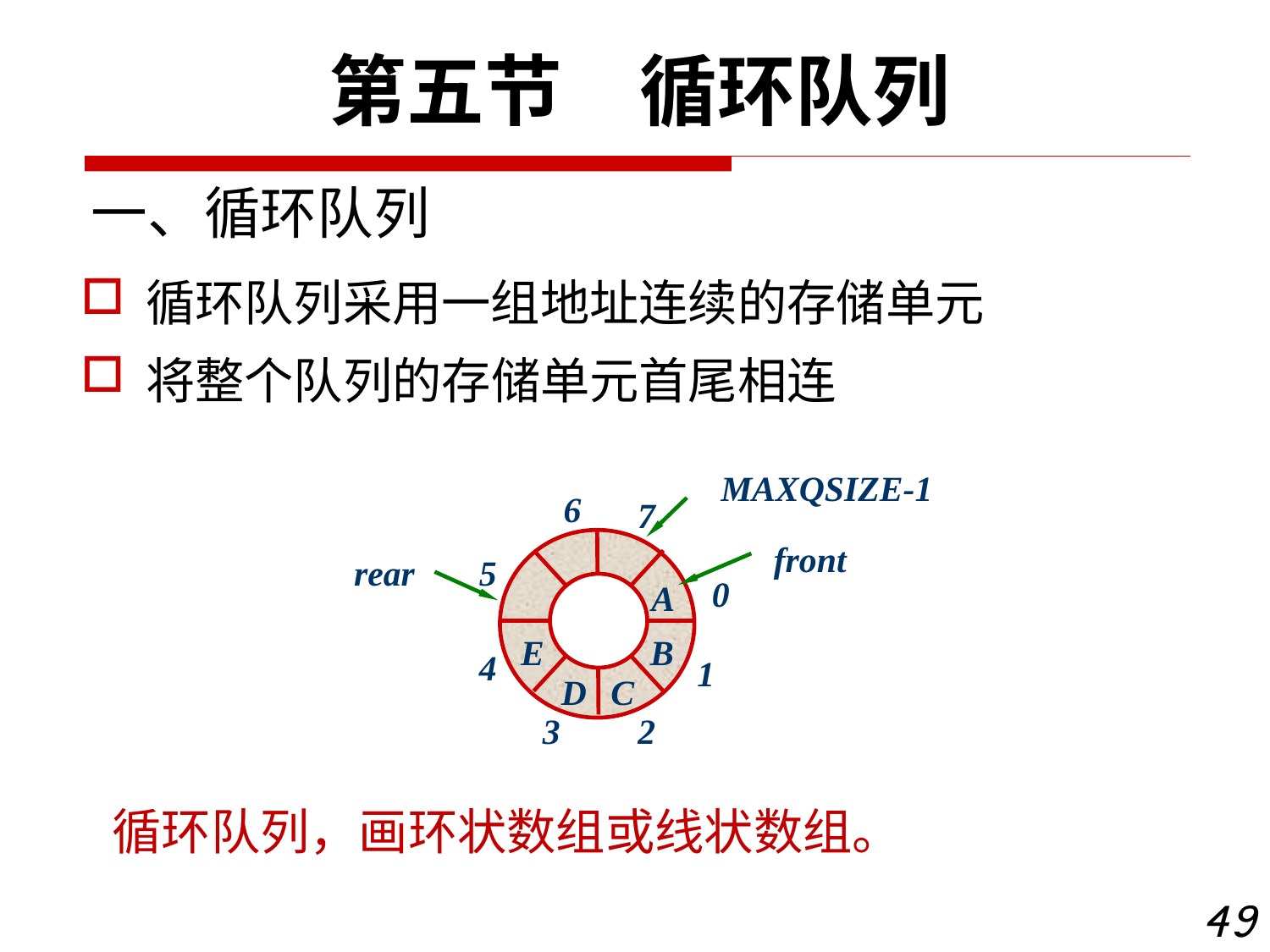

第五节　循环队列
一、循环队列
循环队列采用一组地址连续的存储单元
将整个队列的存储单元首尾相连
 MAXQSIZE-1
6

C

front

rear
5

0

A

E
B
4
1
D
C
3
2
7
循环队列，画环状数组或线状数组。

49